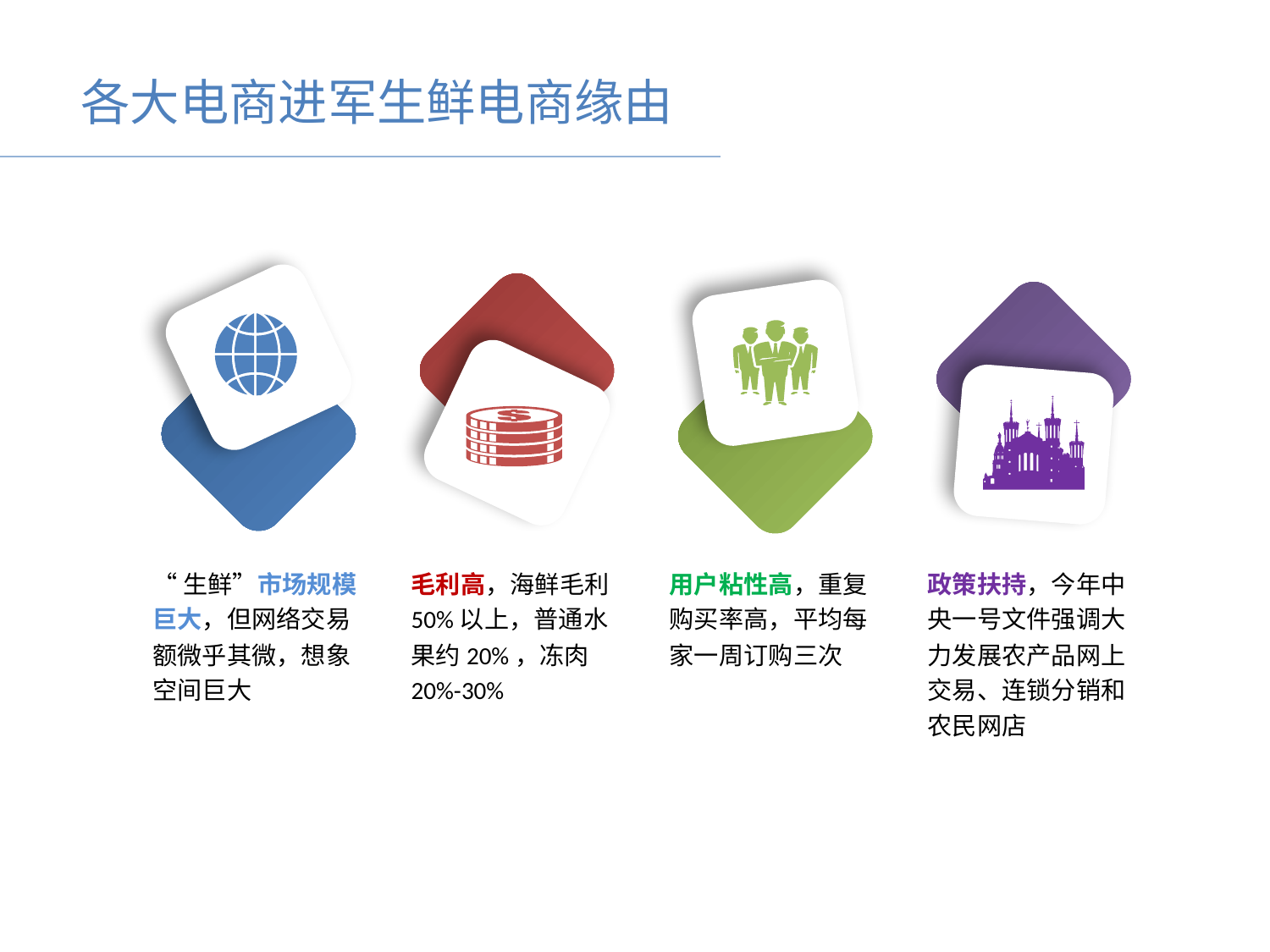

各大电商进军生鲜电商缘由

“生鲜”市场规模巨大，但网络交易额微乎其微，想象空间巨大
毛利高，海鲜毛利50%以上，普通水果约20%，冻肉20%-30%
用户粘性高，重复购买率高，平均每家一周订购三次
政策扶持，今年中央一号文件强调大力发展农产品网上交易、连锁分销和农民网店